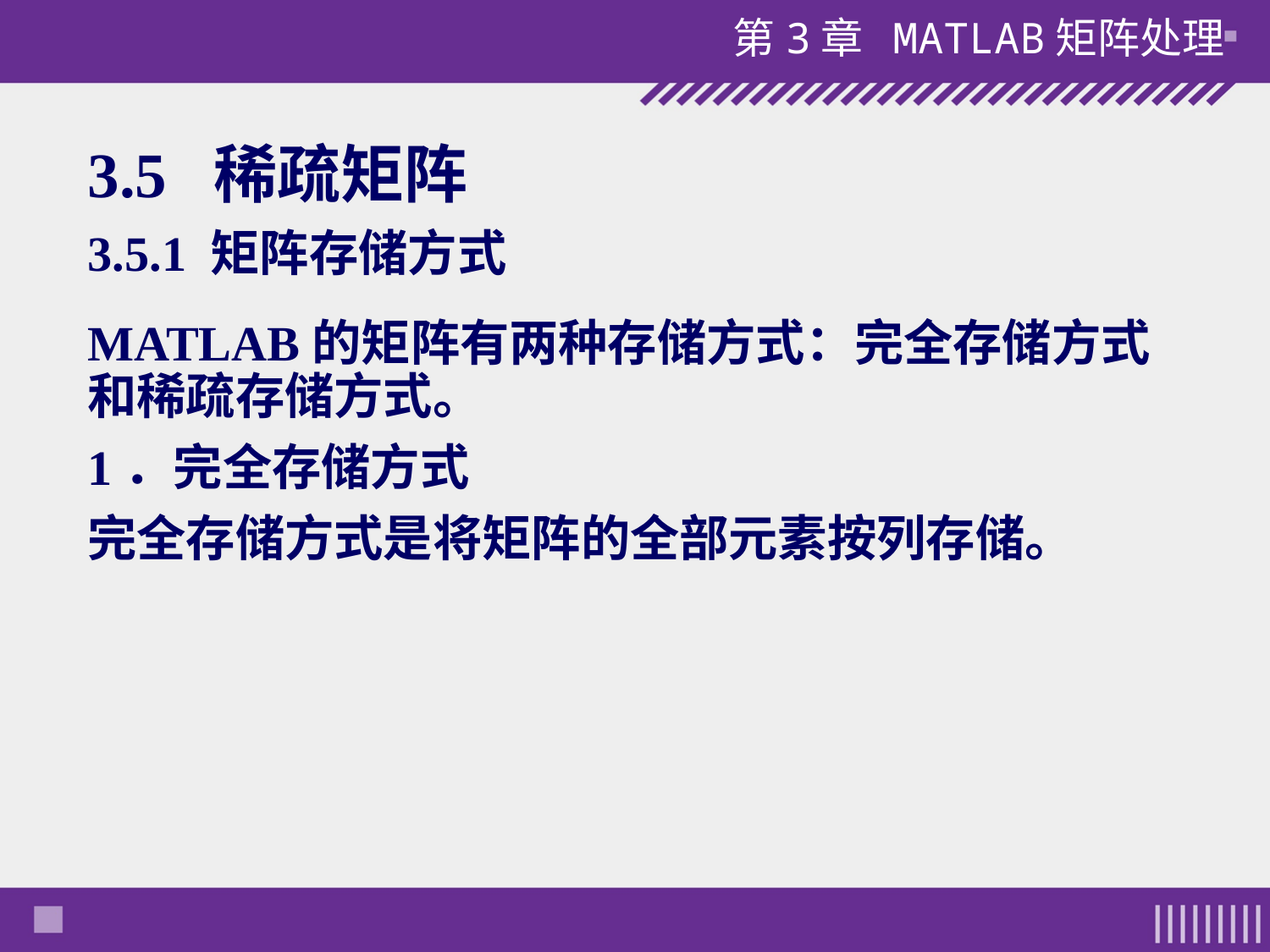

3.5  稀疏矩阵
3.5.1 矩阵存储方式
MATLAB的矩阵有两种存储方式：完全存储方式和稀疏存储方式。
1．完全存储方式
完全存储方式是将矩阵的全部元素按列存储。